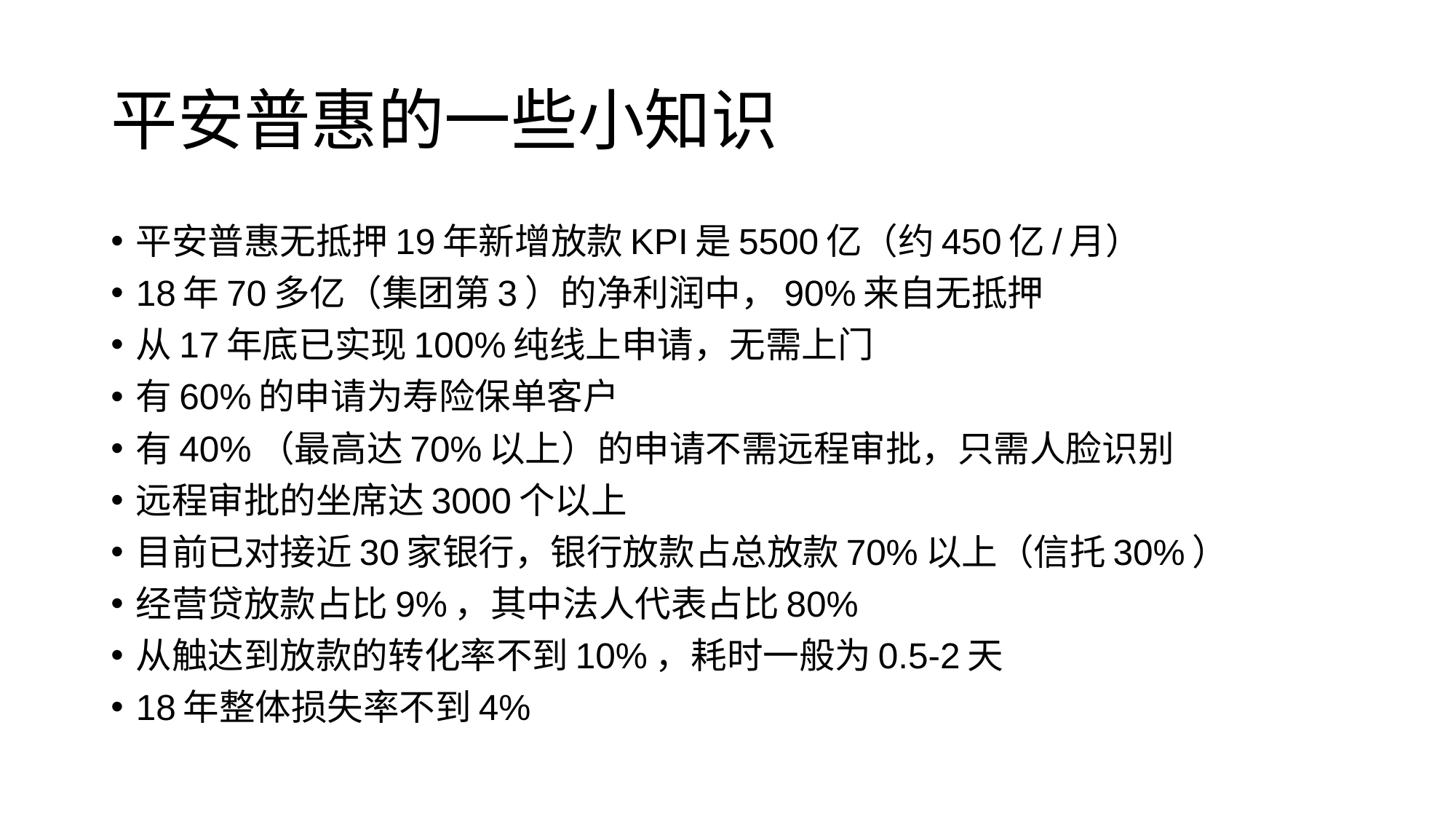

# 平安普惠的一些小知识
平安普惠无抵押19年新增放款KPI是5500亿（约450亿/月）
18年70多亿（集团第3）的净利润中，90%来自无抵押
从17年底已实现100%纯线上申请，无需上门
有60%的申请为寿险保单客户
有40%（最高达70%以上）的申请不需远程审批，只需人脸识别
远程审批的坐席达3000个以上
目前已对接近30家银行，银行放款占总放款70%以上（信托30%）
经营贷放款占比9%，其中法人代表占比80%
从触达到放款的转化率不到10%，耗时一般为0.5-2天
18年整体损失率不到4%